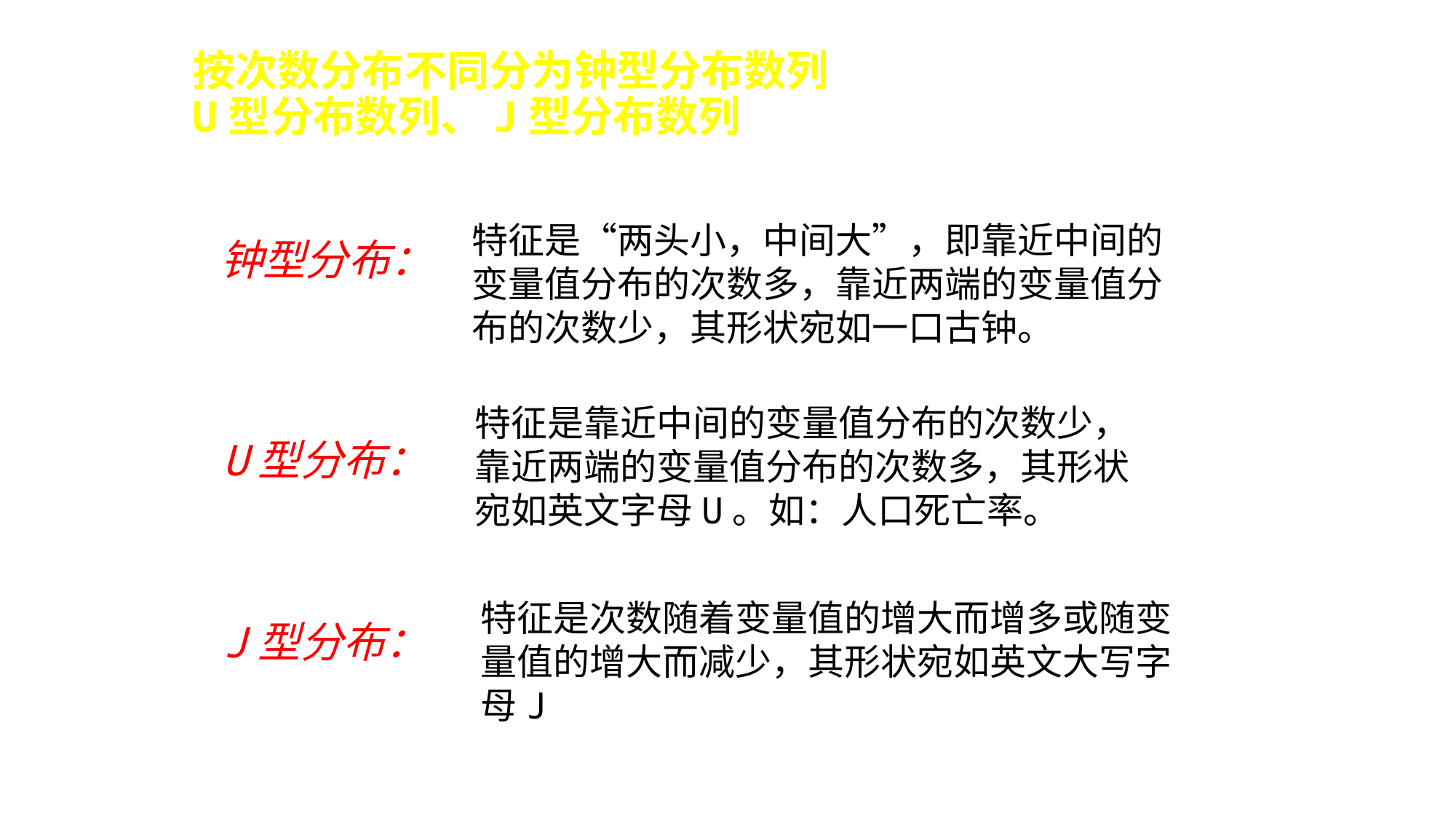

# 按次数分布不同分为钟型分布数列 U型分布数列、J型分布数列
特征是“两头小，中间大”，即靠近中间的变量值分布的次数多，靠近两端的变量值分布的次数少，其形状宛如一口古钟。
钟型分布：
特征是靠近中间的变量值分布的次数少，
靠近两端的变量值分布的次数多，其形状
宛如英文字母U。如：人口死亡率。
U型分布：
特征是次数随着变量值的增大而增多或随变量值的增大而减少，其形状宛如英文大写字母J
J型分布：